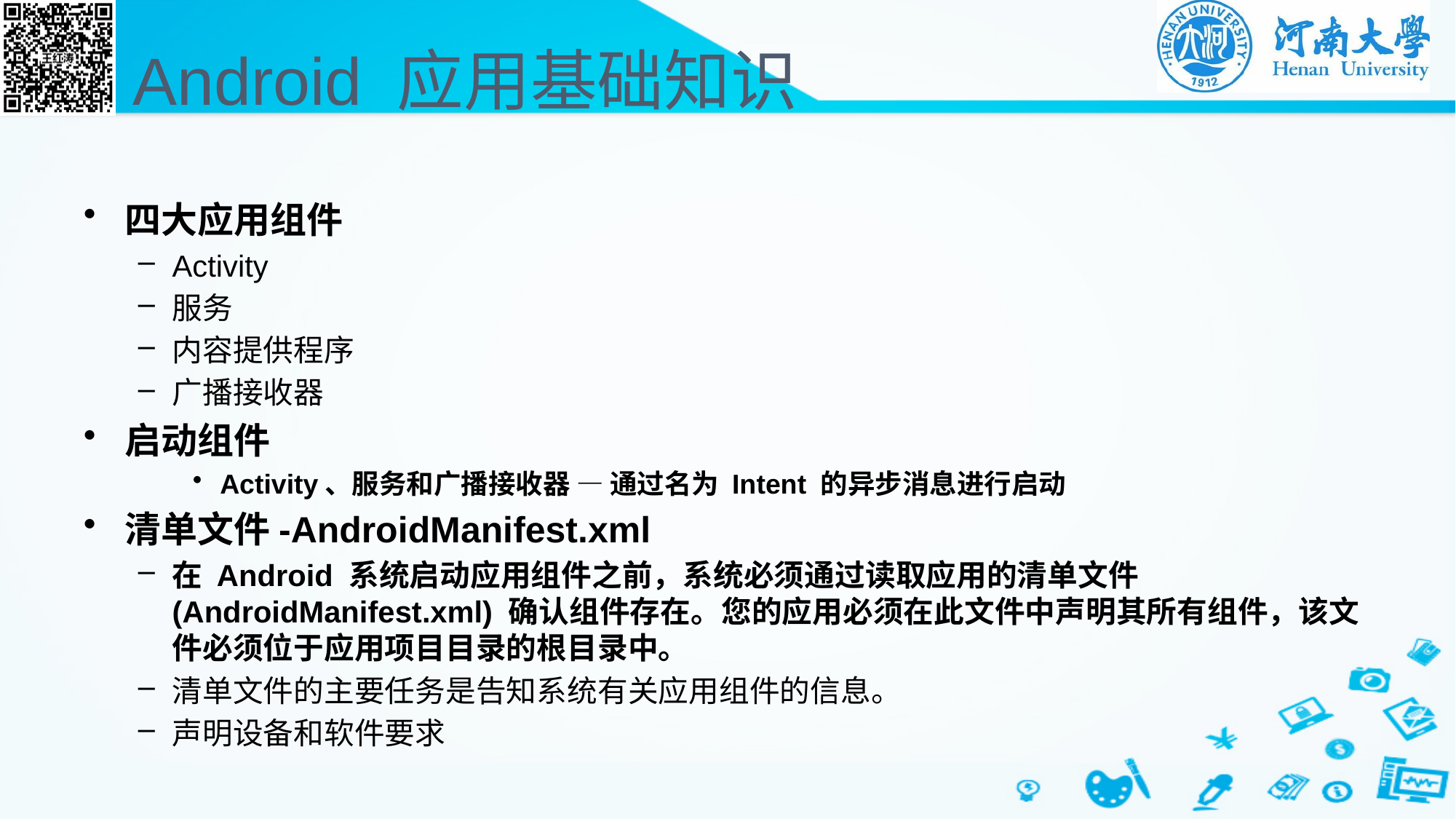

# Android 应用基础知识
四大应用组件
Activity
服务
内容提供程序
广播接收器
启动组件
Activity、服务和广播接收器 — 通过名为 Intent 的异步消息进行启动
清单文件-AndroidManifest.xml
在 Android 系统启动应用组件之前，系统必须通过读取应用的清单文件 (AndroidManifest.xml) 确认组件存在。您的应用必须在此文件中声明其所有组件，该文件必须位于应用项目目录的根目录中。
清单文件的主要任务是告知系统有关应用组件的信息。
声明设备和软件要求